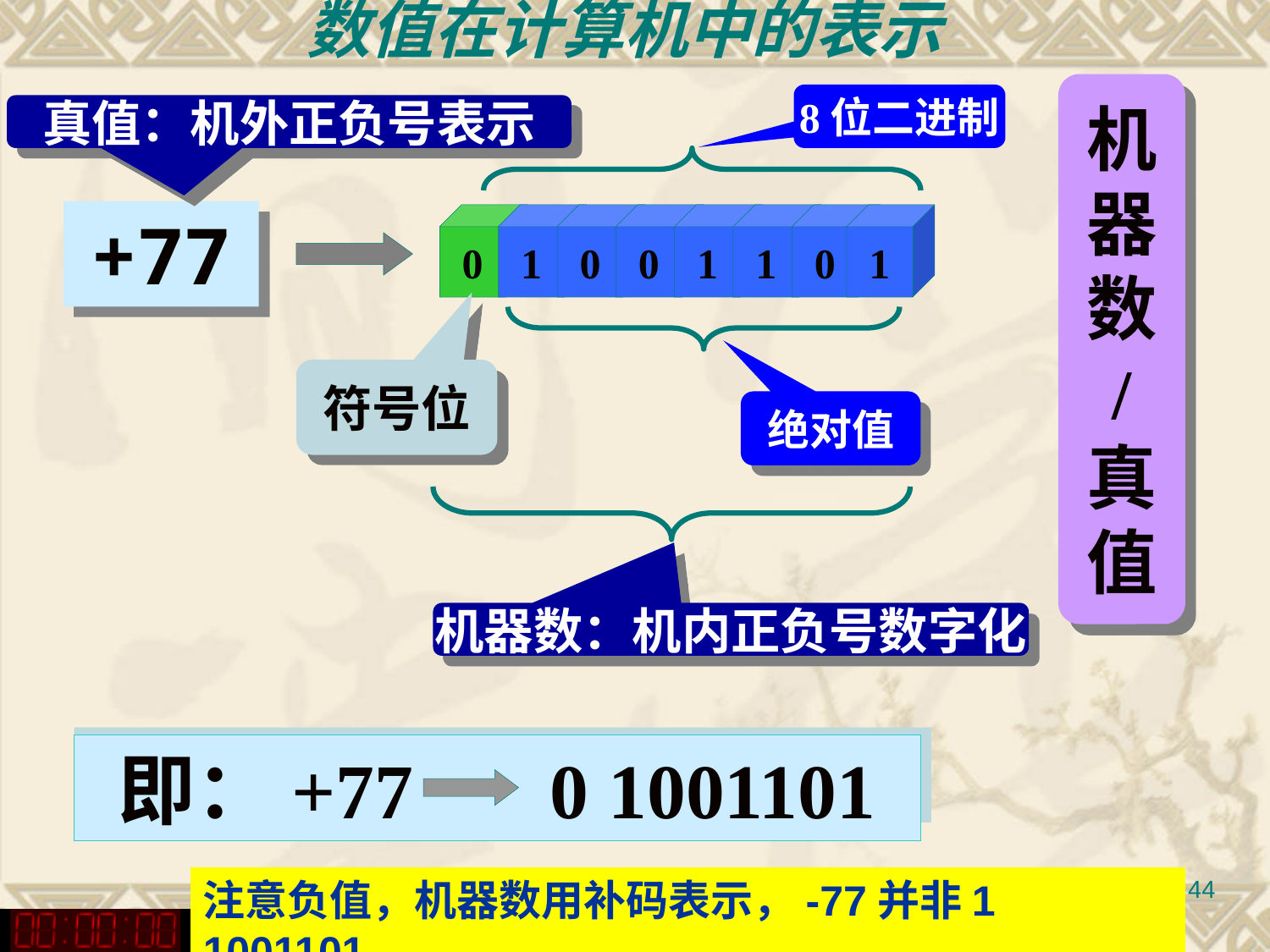

数值在计算机中的表示
机
器
数
/
真
值

+77
0
1
0
0
1
1
0
1

符号位
绝对值
机器数：机内正负号数字化

即：+77       0 1001101

8位二进制
真值：机外正负号表示

44
注意负值，机器数用补码表示，-77并非1 1001101。